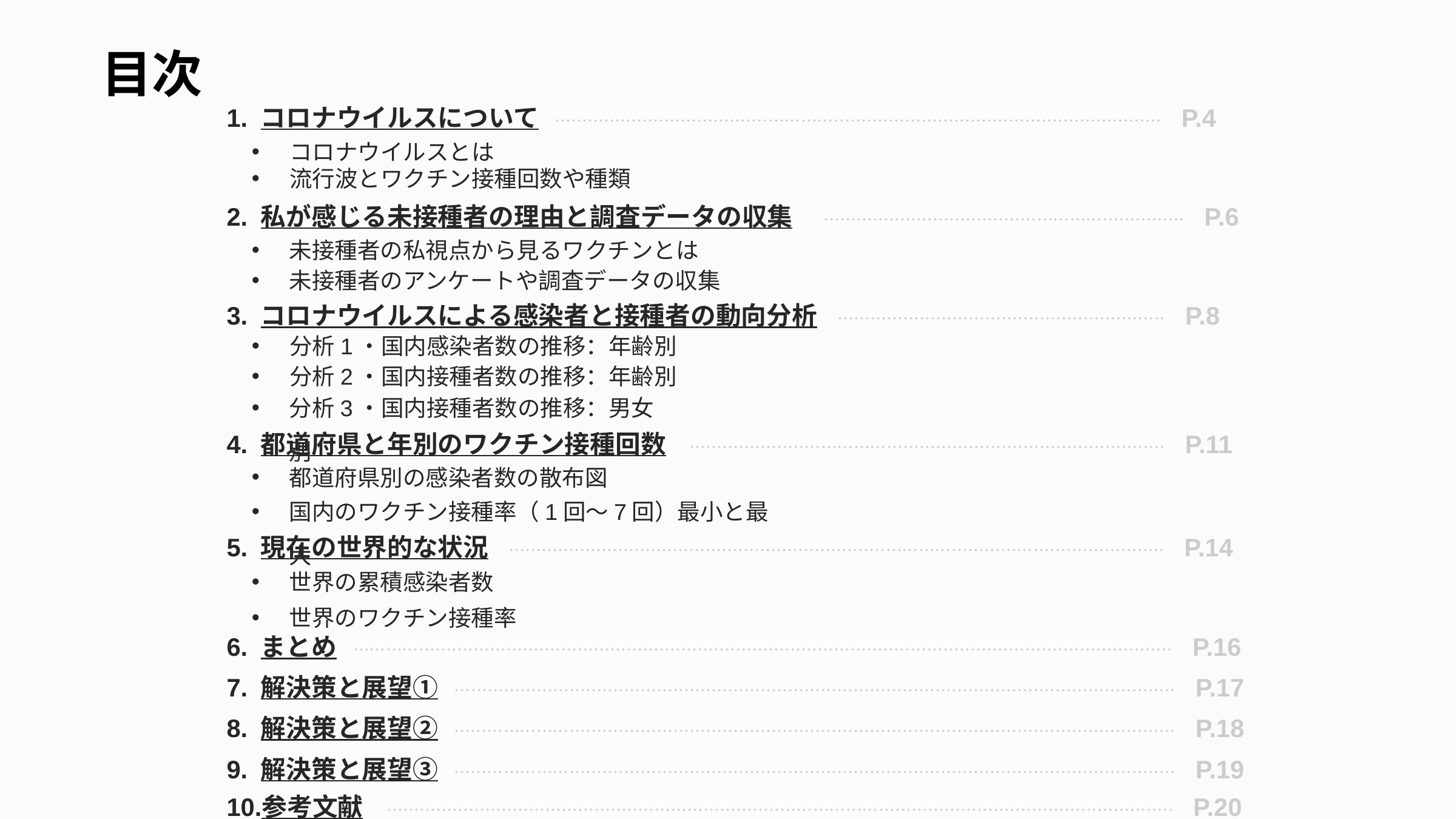

目次
コロナウイルスについて　…………………………………………………………………………………………………　P.4
コロナウイルスとは
流行波とワクチン接種回数や種類
私が感じる未接種者の理由と調査データの収集　    …………………………………………………………　P.6
未接種者の私視点から見るワクチンとは
未接種者のアンケートや調査データの収集
コロナウイルスによる感染者と接種者の動向分析　 ……………………………………………………　P.8
分析1・国内感染者数の推移：年齢別
分析2・国内接種者数の推移：年齢別
分析3・国内接種者数の推移：男女別
都道府県と年別のワクチン接種回数　  ……………………………………………………………………………　P.11
都道府県別の感染者数の散布図
国内のワクチン接種率（1回〜7回）最小と最大
現在の世界的な状況　 …………………………………………………………………………………………………………　P.14
世界の累積感染者数
世界のワクチン接種率
まとめ　……………………………………………………………………………………………………………………………………　P.16
解決策と展望①　……………………………………………………………………………………………………………………　P.17
解決策と展望②　……………………………………………………………………………………………………………………　P.18
解決策と展望③　……………………………………………………………………………………………………………………　P.19
参考文献　  ………………………………………………………………………………………………………………………………　P.20